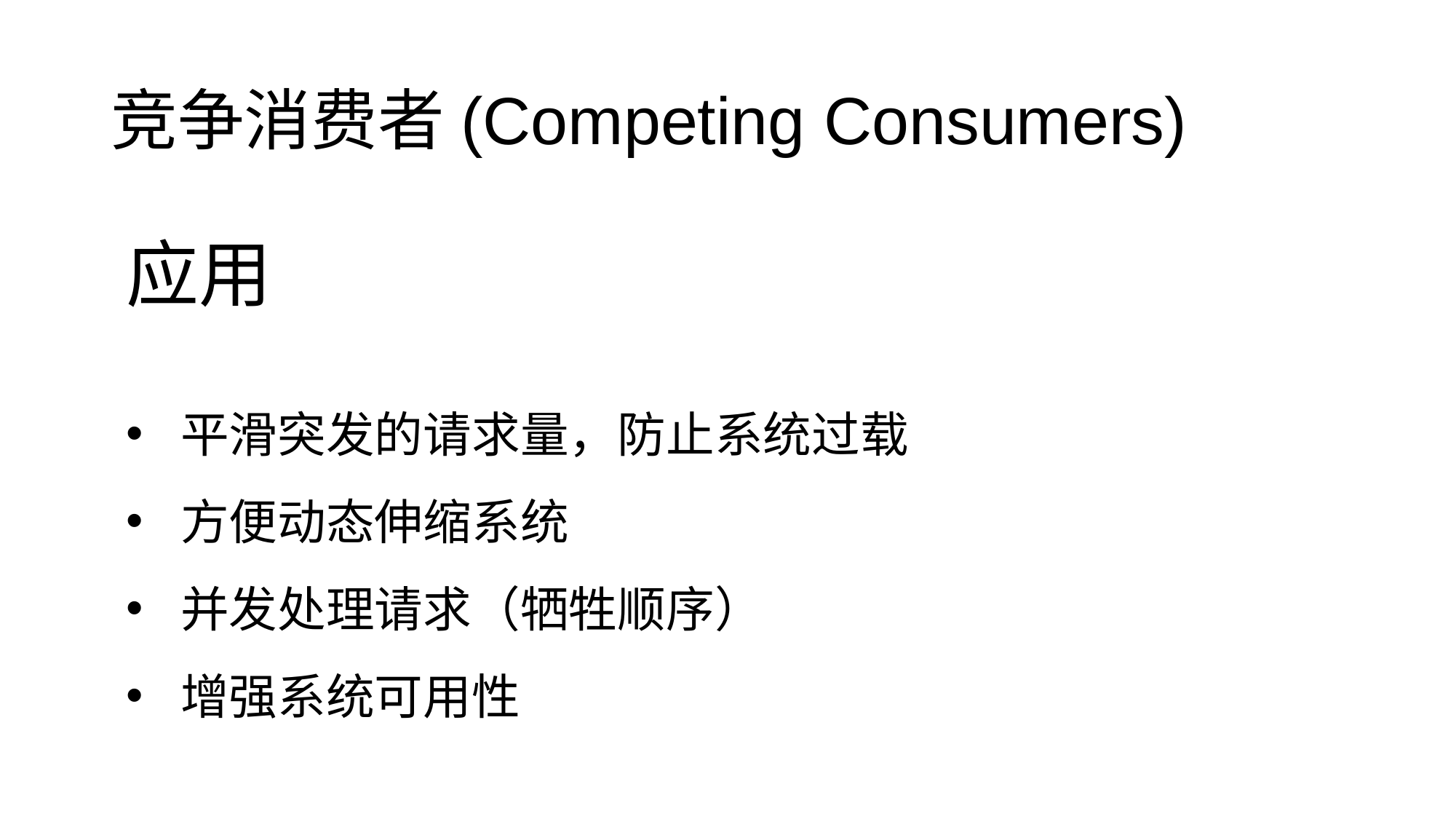

# 竞争消费者(Competing Consumers)
应用
平滑突发的请求量，防止系统过载
方便动态伸缩系统
并发处理请求（牺牲顺序）
增强系统可用性